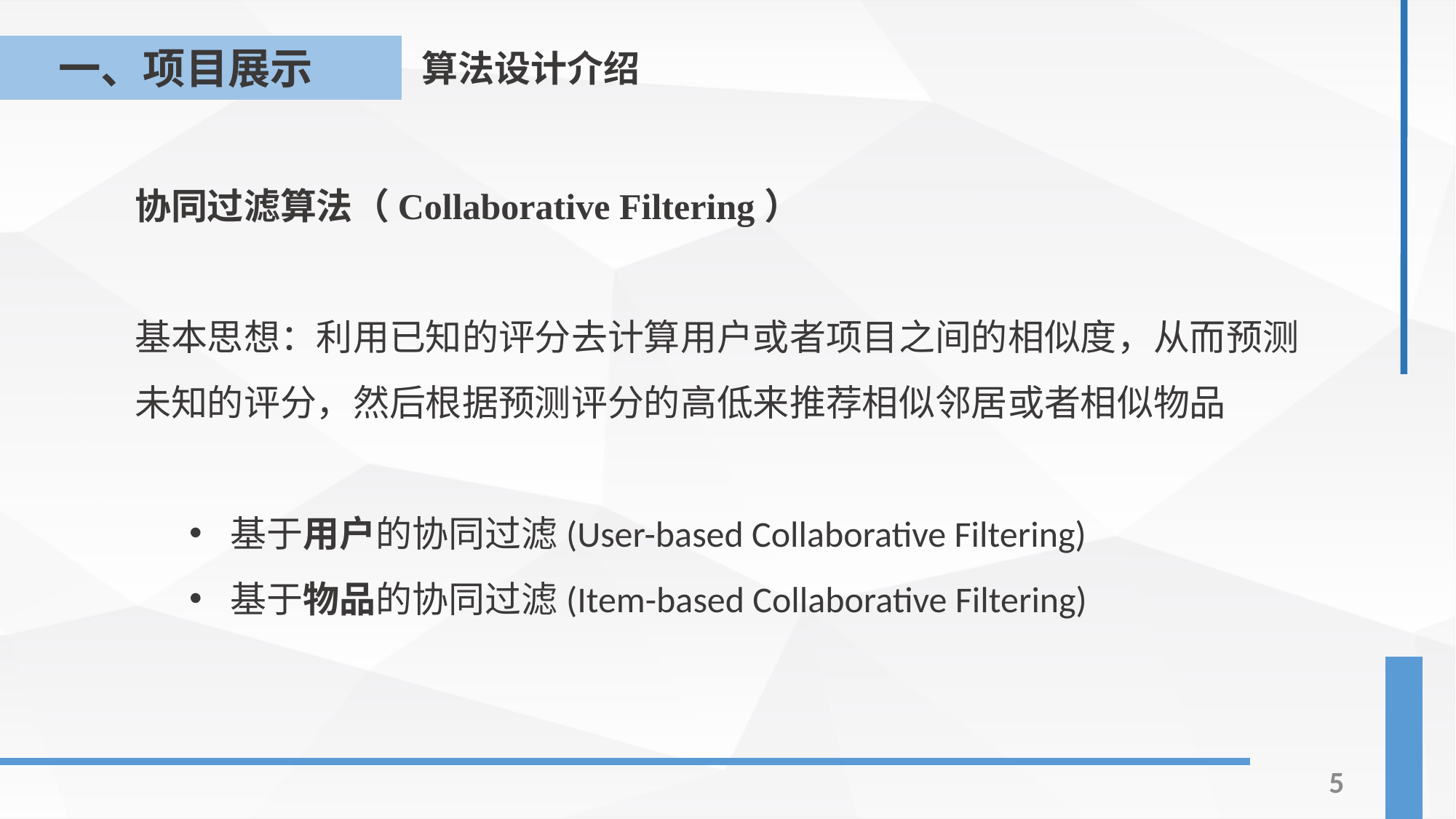

一、项目展示
算法设计介绍
协同过滤算法（Collaborative Filtering）

基本思想：利用已知的评分去计算用户或者项目之间的相似度，从而预测未知的评分，然后根据预测评分的高低来推荐相似邻居或者相似物品

基于用户的协同过滤(User-based Collaborative Filtering)
基于物品的协同过滤(Item-based Collaborative Filtering)

5